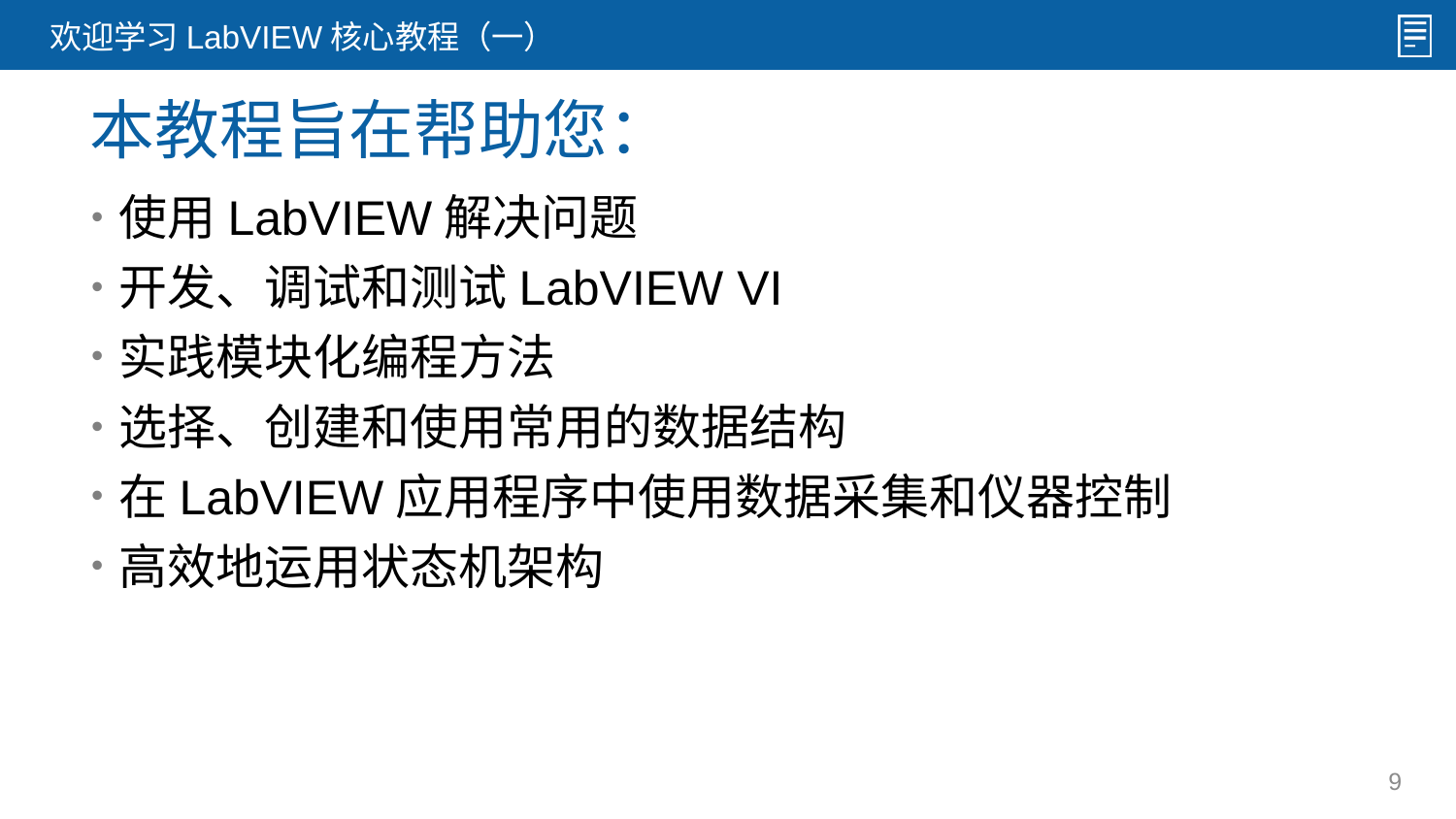

欢迎学习LabVIEW核心教程（一）
本教程旨在帮助您：
使用LabVIEW解决问题
开发、调试和测试LabVIEW VI
实践模块化编程方法
选择、创建和使用常用的数据结构
在LabVIEW应用程序中使用数据采集和仪器控制
高效地运用状态机架构
9